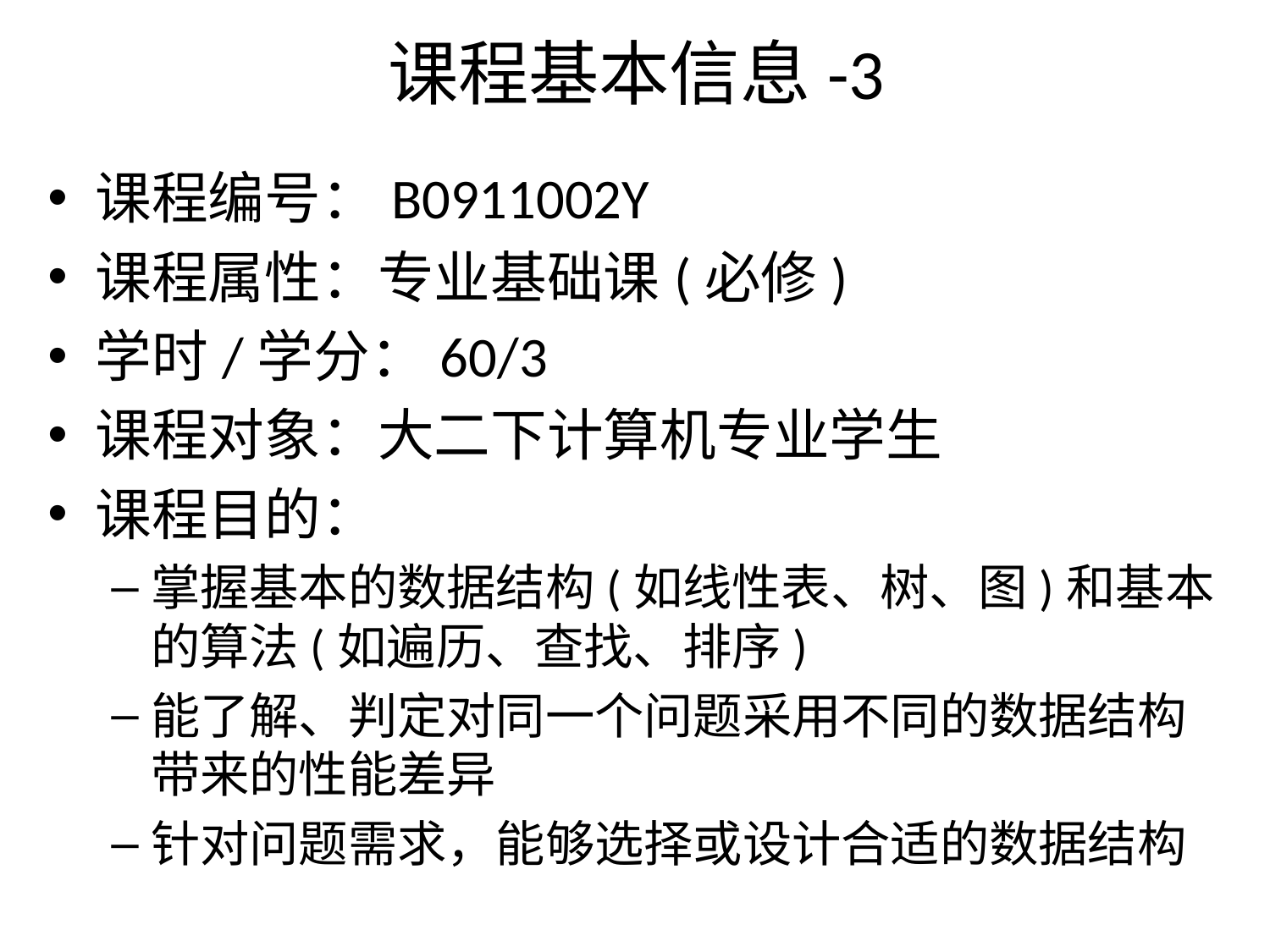

# 课程基本信息-3
课程编号：B0911002Y
课程属性：专业基础课(必修)
学时/学分：60/3
课程对象：大二下计算机专业学生
课程目的：
掌握基本的数据结构(如线性表、树、图)和基本的算法(如遍历、查找、排序)
能了解、判定对同一个问题采用不同的数据结构带来的性能差异
针对问题需求，能够选择或设计合适的数据结构